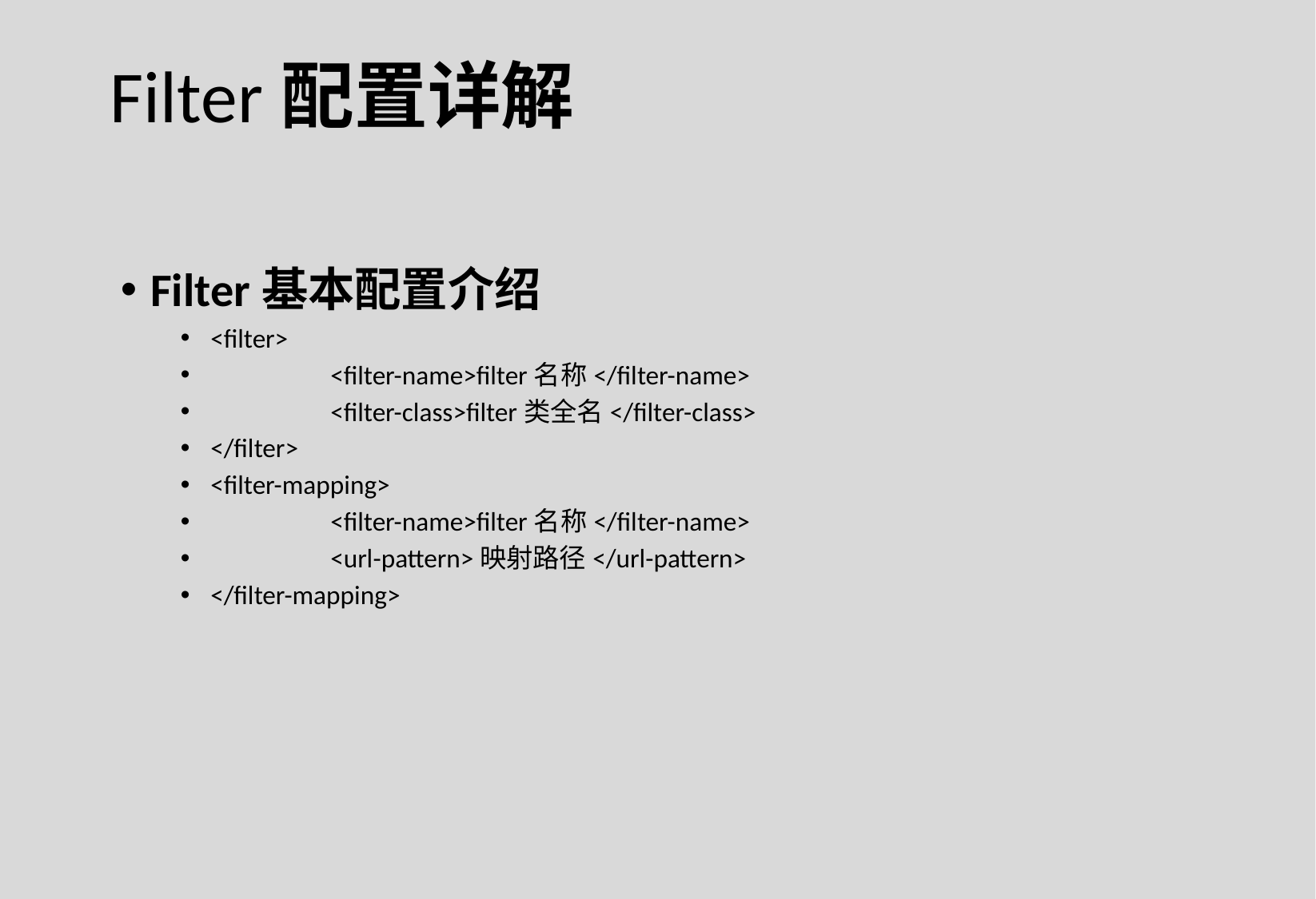

# Filter配置详解
Filter基本配置介绍
<filter>
	<filter-name>filter名称</filter-name>
	<filter-class>filter类全名</filter-class>
</filter>
<filter-mapping>
	<filter-name>filter名称</filter-name>
	<url-pattern>映射路径</url-pattern>
</filter-mapping>